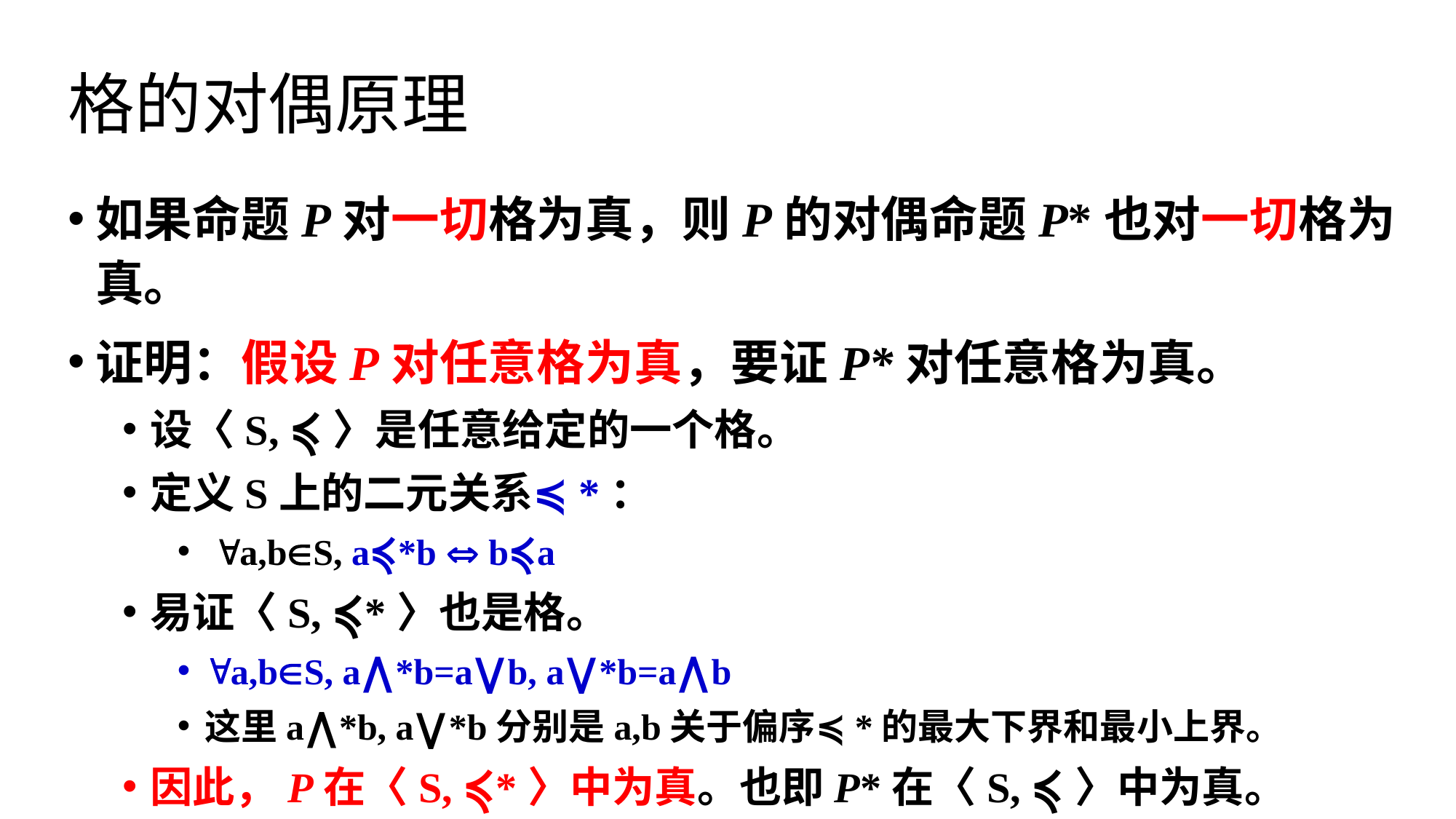

# 格的对偶原理
如果命题P对一切格为真，则P的对偶命题P*也对一切格为真。
证明：假设P对任意格为真，要证P*对任意格为真。
设〈S, ≼〉是任意给定的一个格。
定义S上的二元关系≼*：
 ∀a,b∈S, a≼*b ⇔ b≼a
易证〈S, ≼*〉也是格。
∀a,b∈S, a⋀*b=a⋁b, a⋁*b=a⋀b
这里a⋀*b, a⋁*b分别是a,b关于偏序≼*的最大下界和最小上界。
因此，P在〈S, ≼*〉中为真。也即P*在〈S, ≼〉中为真。